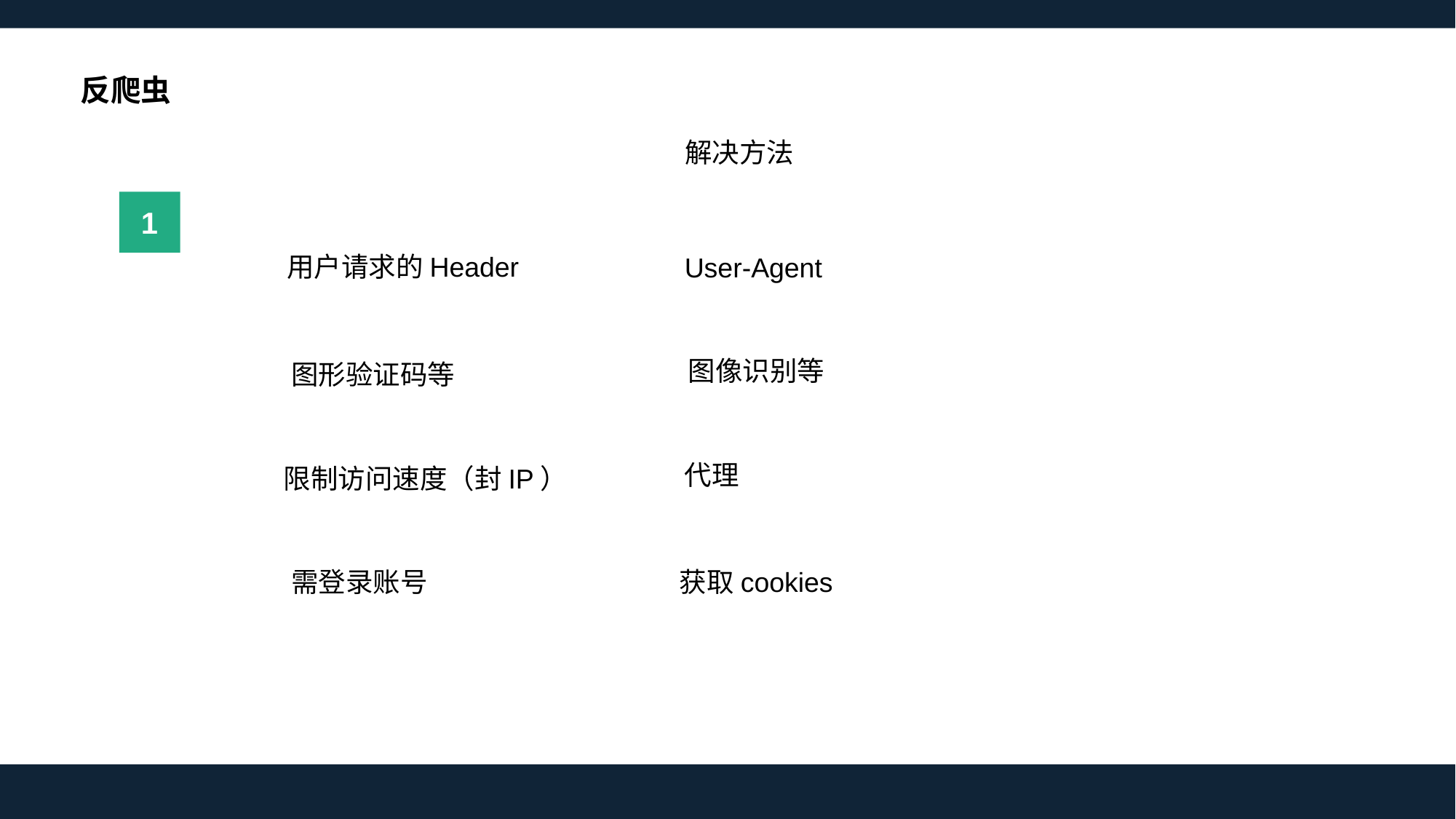

反爬虫
解决方法
1
用户请求的Header
User-Agent
图像识别等
图形验证码等
代理
限制访问速度（封IP）
需登录账号
获取cookies